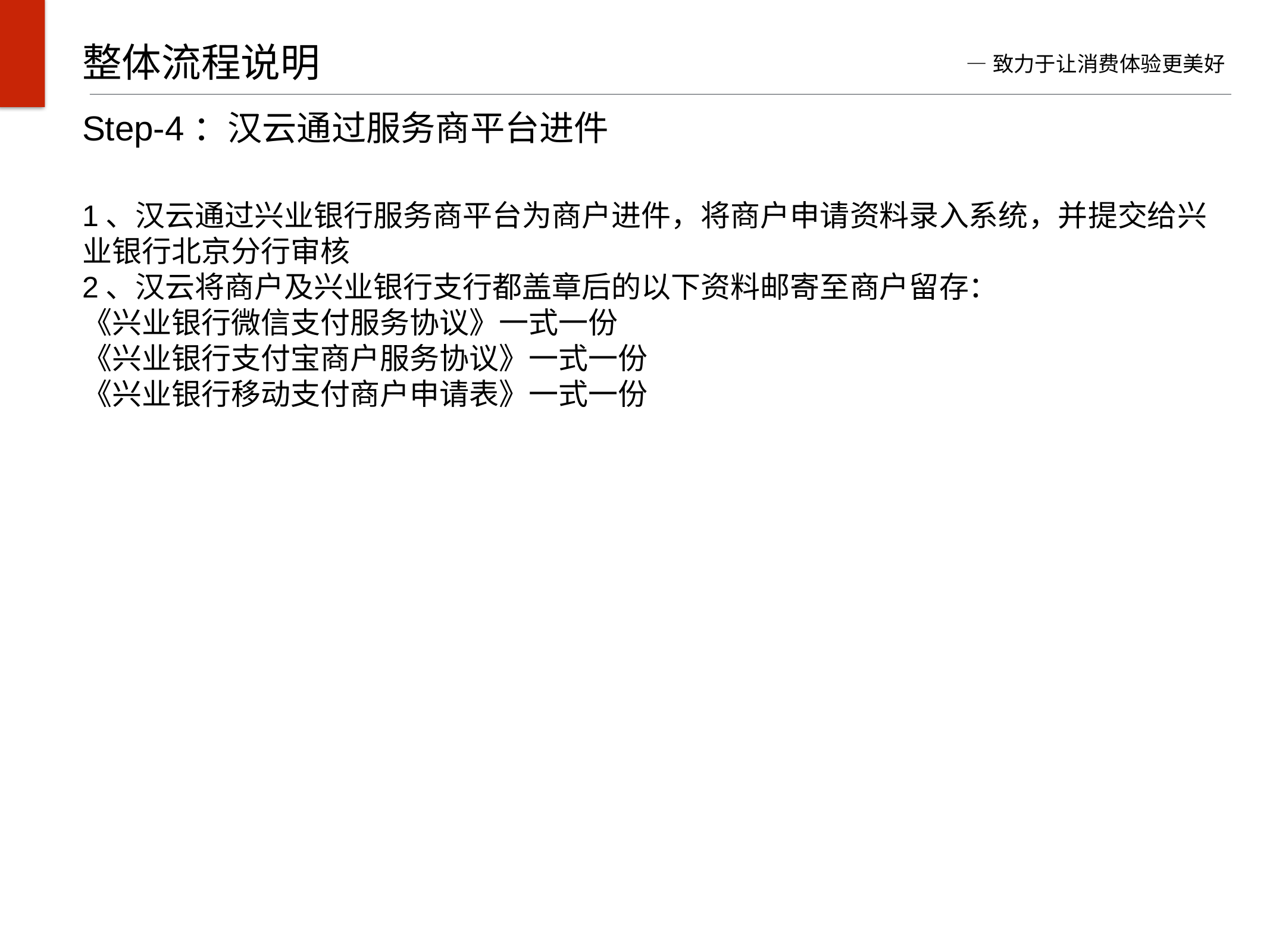

整体流程说明
 —致力于让消费体验更美好

Step-4：汉云通过服务商平台进件
1、汉云通过兴业银行服务商平台为商户进件，将商户申请资料录入系统，并提交给兴业银行北京分行审核
2、汉云将商户及兴业银行支行都盖章后的以下资料邮寄至商户留存：
《兴业银行微信支付服务协议》一式一份
《兴业银行支付宝商户服务协议》一式一份
《兴业银行移动支付商户申请表》一式一份